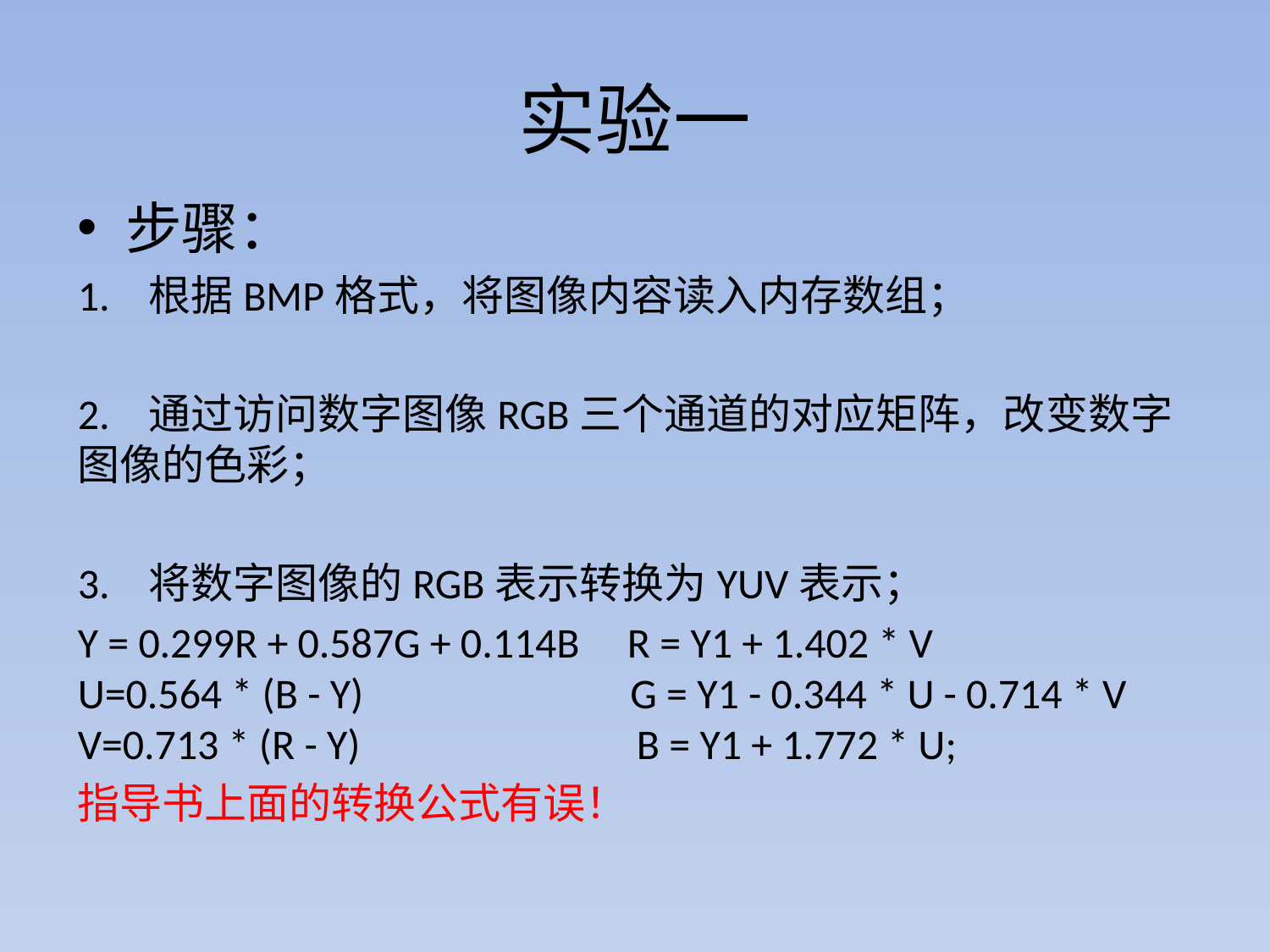

# 实验一
步骤：
1.   根据BMP格式，将图像内容读入内存数组；

2.   通过访问数字图像RGB三个通道的对应矩阵，改变数字图像的色彩；

3.   将数字图像的RGB表示转换为YUV表示；
Y = 0.299R + 0.587G + 0.114B     R = Y1 + 1.402 * V
U=0.564 * (B - Y)                            G = Y1 - 0.344 * U - 0.714 * V
V=0.713 * (R - Y)                             B = Y1 + 1.772 * U;
指导书上面的转换公式有误！